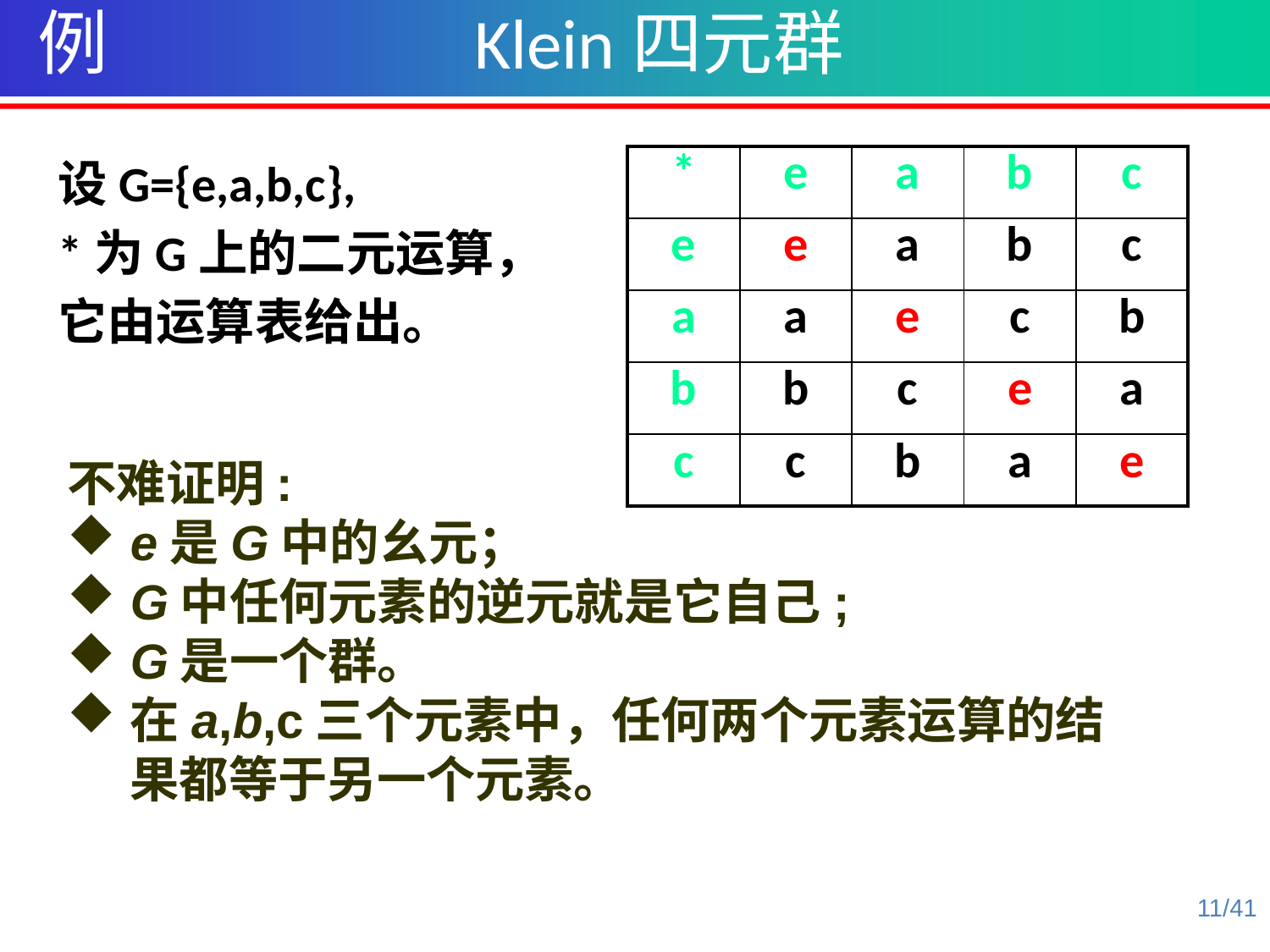

例                      Klein四元群
设G={e,a,b,c},
*为G上的二元运算，
它由运算表给出。

| \* | e | a | b | c |
| --- | --- | --- | --- | --- |
| e | e | a | b | c |
| a | a | e | c | b |
| b | b | c | e | a |
| c | c | b | a | e |
不难证明:
e是G中的幺元；
G中任何元素的逆元就是它自己;
G是一个群。
在a,b,c三个元素中，任何两个元素运算的结果都等于另一个元素。
11/41